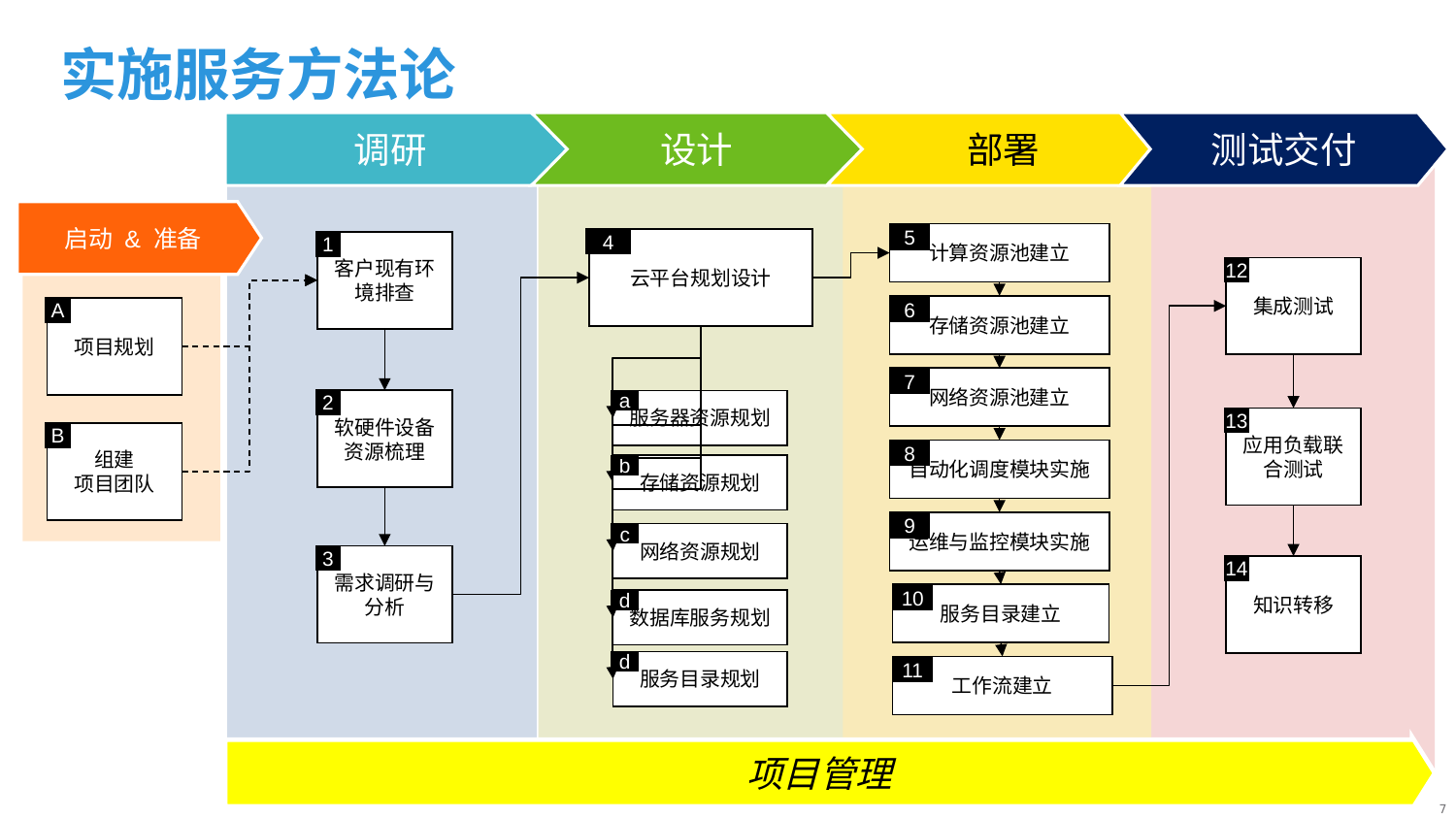

# 实施服务方法论
调研
设计
部署
测试交付

启动 & 准备
计算资源池建立
5
4
云平台规划设计
1
客户现有环境排查

12
集成测试
存储资源池建立
6
A
项目规划
网络资源池建立
7
2
软硬件设备资源梳理
服务器资源规划
a
13
应用负载联合测试
B
组建
项目团队
自动化调度模块实施
8
存储资源规划
b
运维与监控模块实施
9
网络资源规划
c
3
需求调研与分析
14
知识转移
服务目录建立
10
数据库服务规划
d
服务目录规划
d
工作流建立
11
项目管理